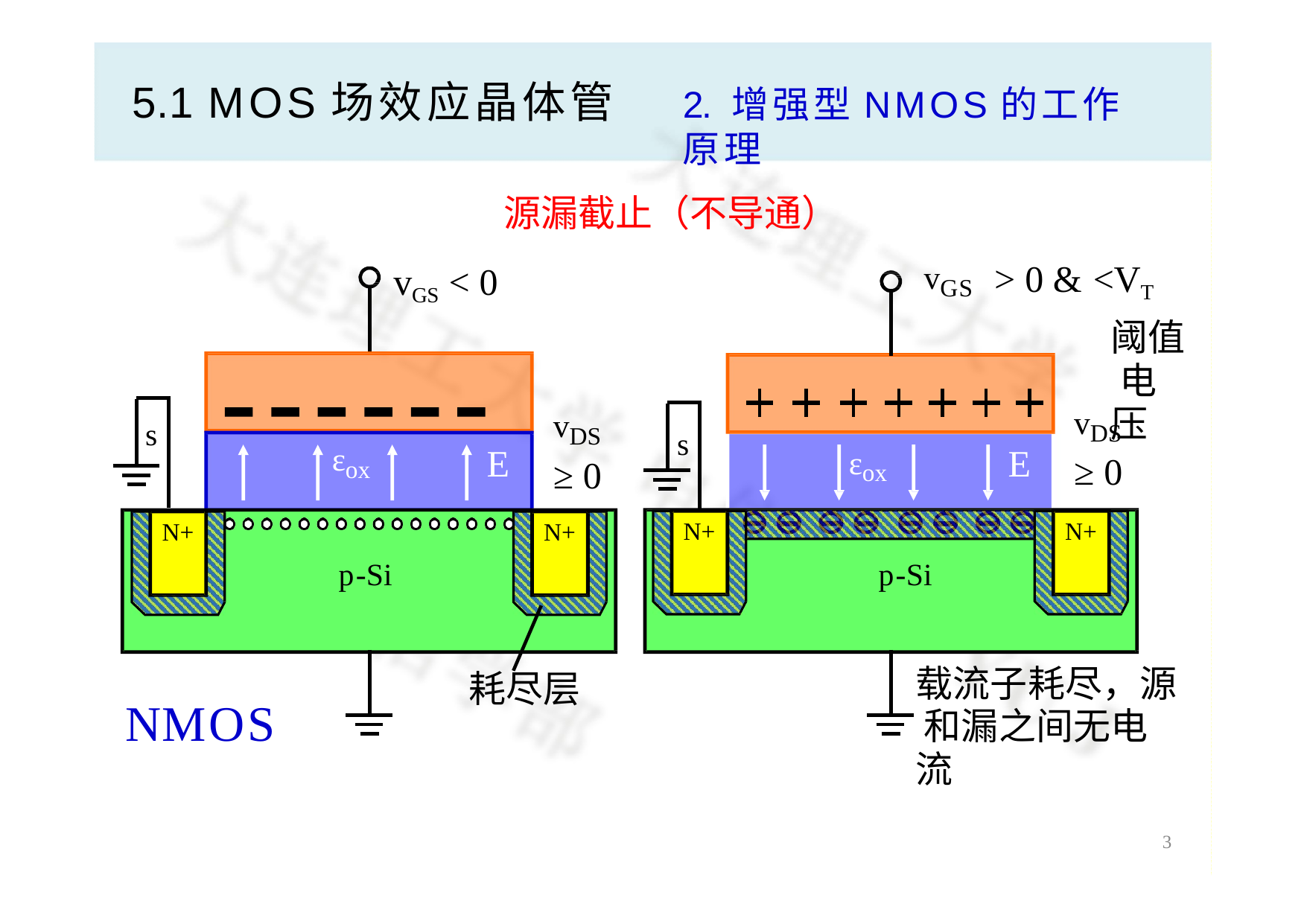

# 5.1 MOS场效应晶体管
2. 增强型NMOS的工作原理
源漏截止（不导通）
> 0 & <VT
阈值  电压
vGS  < 0
vGS

vDS
≥ 0
s
vDS
≥ 0
s

E
E

εox
εox

N+
N+
N+
N+

p-Si
p-Si

载流子耗尽，源  和漏之间无电流
耗尽层
NMOS

3